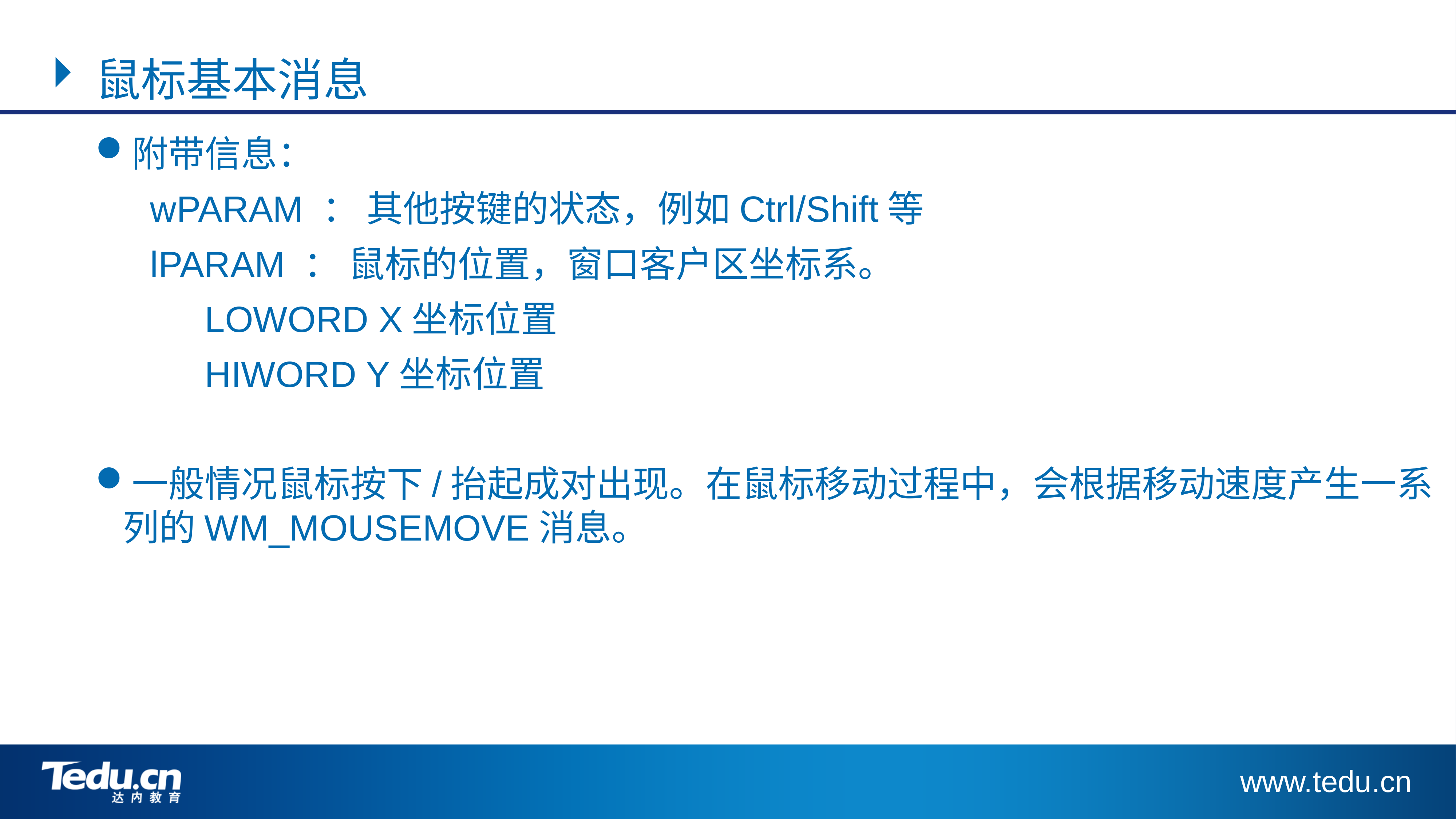

鼠标基本消息
附带信息：
	wPARAM ： 其他按键的状态，例如Ctrl/Shift等
	lPARAM ： 鼠标的位置，窗口客户区坐标系。
		LOWORD X坐标位置
		HIWORD Y坐标位置

一般情况鼠标按下/抬起成对出现。在鼠标移动过程中，会根据移动速度产生一系列的WM_MOUSEMOVE消息。